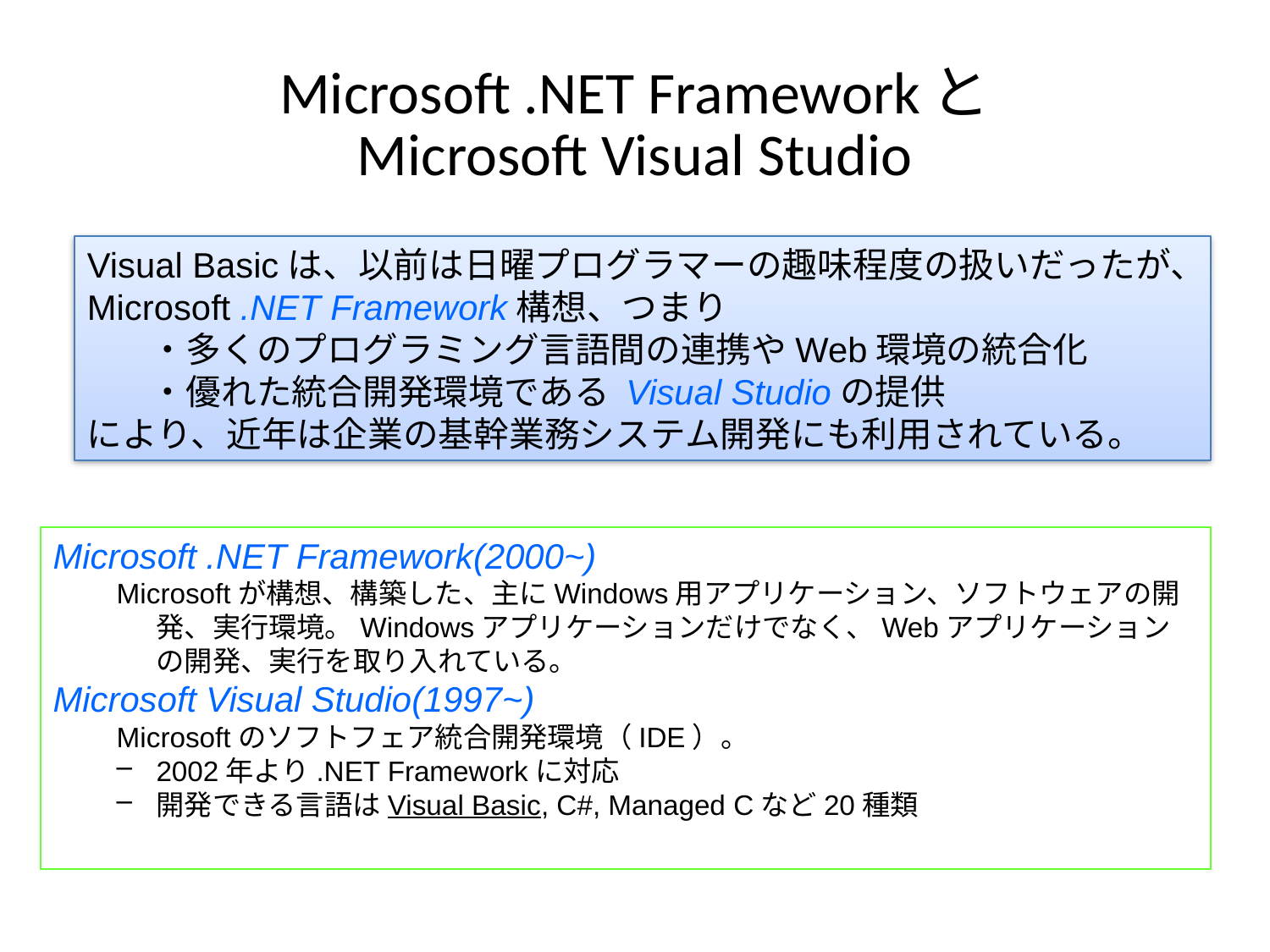

# Microsoft .NET Frameworkと Microsoft Visual Studio
Visual Basicは、以前は日曜プログラマーの趣味程度の扱いだったが、
Microsoft .NET Framework構想、つまり
・多くのプログラミング言語間の連携やWeb環境の統合化
・優れた統合開発環境である Visual Studioの提供
により、近年は企業の基幹業務システム開発にも利用されている。
Microsoft .NET Framework(2000~)
Microsoftが構想、構築した、主にWindows用アプリケーション、ソフトウェアの開発、実行環境。Windowsアプリケーションだけでなく、Webアプリケーションの開発、実行を取り入れている。
Microsoft Visual Studio(1997~)
Microsoftのソフトフェア統合開発環境（IDE）。
2002年より.NET Frameworkに対応
開発できる言語はVisual Basic, C#, Managed Cなど20種類